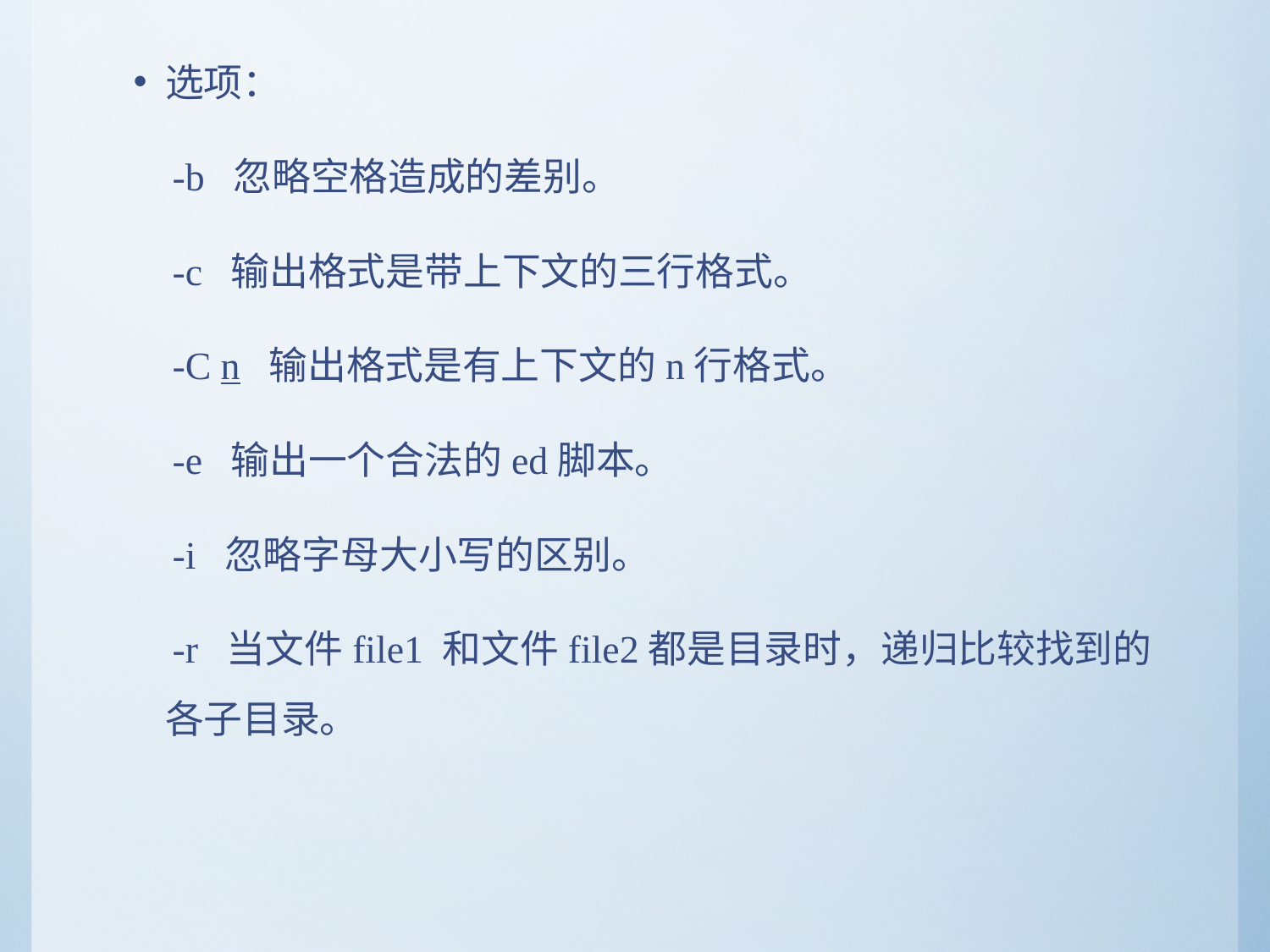

选项：
    -b  忽略空格造成的差别。
    -c  输出格式是带上下文的三行格式。
    -C n  输出格式是有上下文的n行格式。
    -e  输出一个合法的ed脚本。
    -i  忽略字母大小写的区别。
    -r  当文件file1 和文件file2都是目录时，递归比较找到的各子目录。